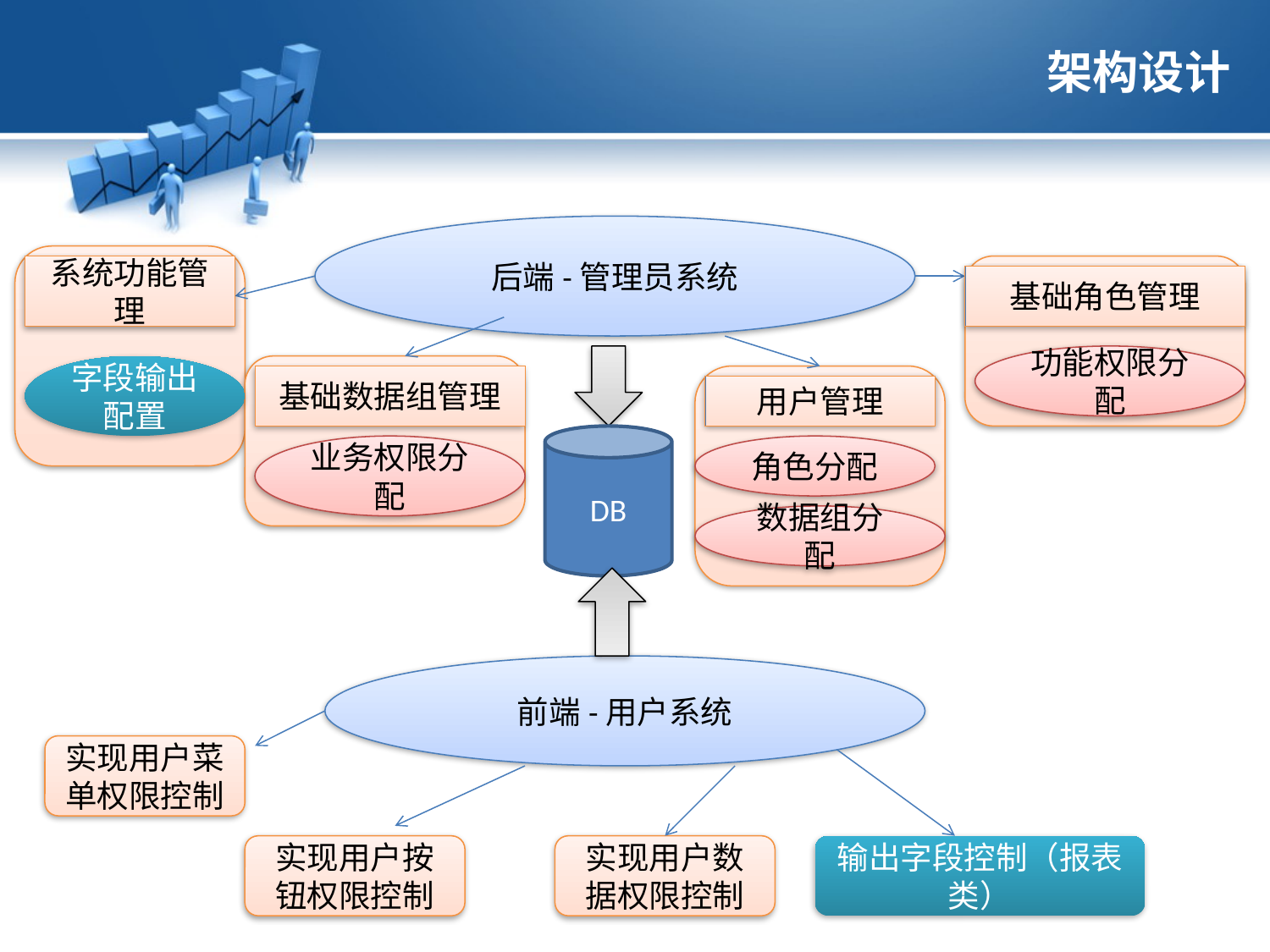

架构设计
后端-管理员系统

系统功能管理

基础角色管理

功能权限分配
字段输出配置

基础数据组管理

用户管理
DB
业务权限分配
角色分配
数据组分配

前端-用户系统
实现用户菜单权限控制
实现用户按钮权限控制
实现用户数据权限控制
输出字段控制（报表类）